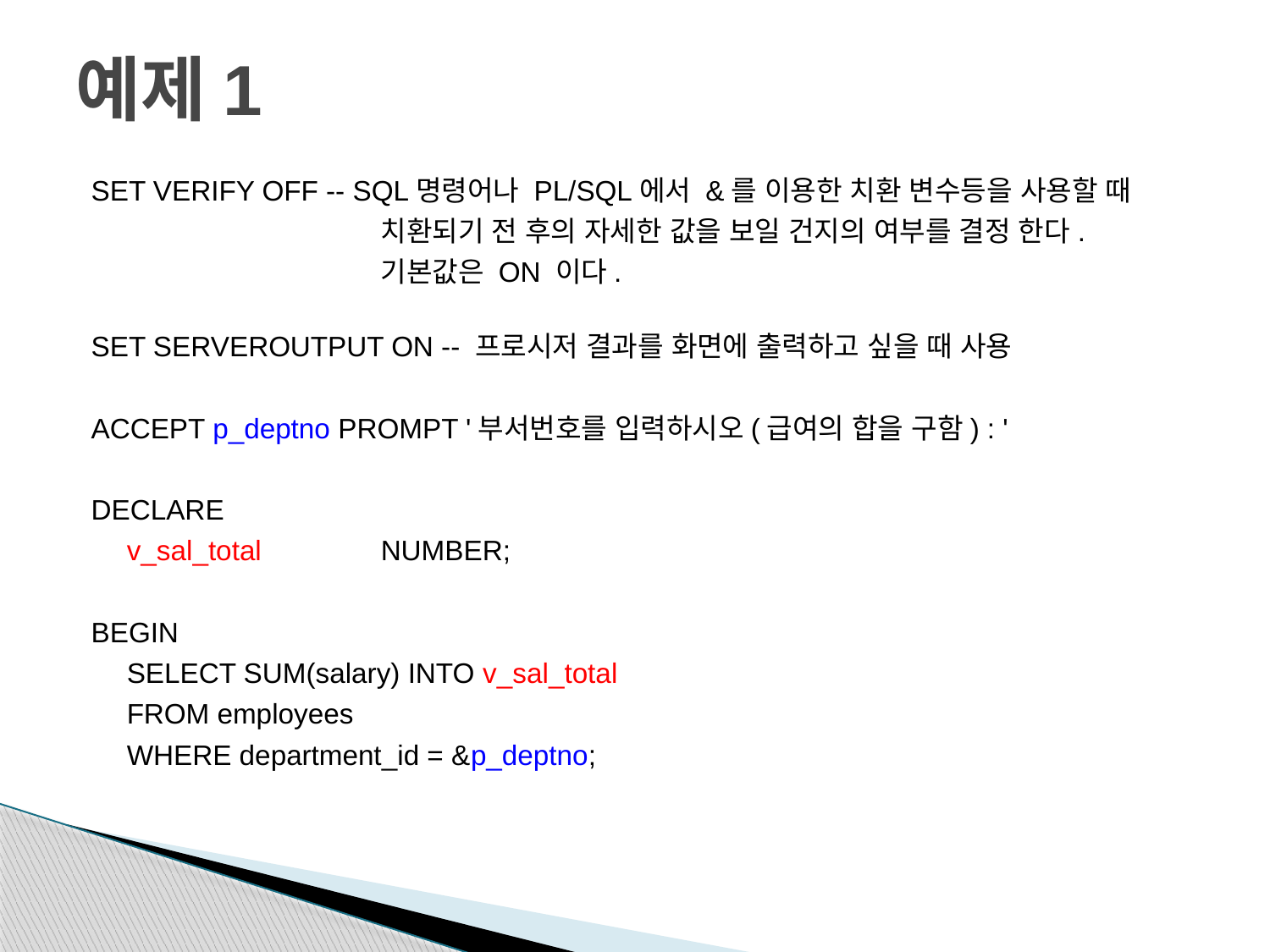

# 예제1
SET VERIFY OFF -- SQL명령어나 PL/SQL에서 &를 이용한 치환 변수등을 사용할 때
			치환되기 전 후의 자세한 값을 보일 건지의 여부를 결정 한다.
			기본값은 ON 이다.
SET SERVEROUTPUT ON -- 프로시저 결과를 화면에 출력하고 싶을 때 사용

ACCEPT p_deptno PROMPT '부서번호를 입력하시오(급여의 합을 구함) : '

DECLARE
	v_sal_total	NUMBER;

BEGIN
	SELECT SUM(salary) INTO v_sal_total
	FROM employees
	WHERE department_id = &p_deptno;